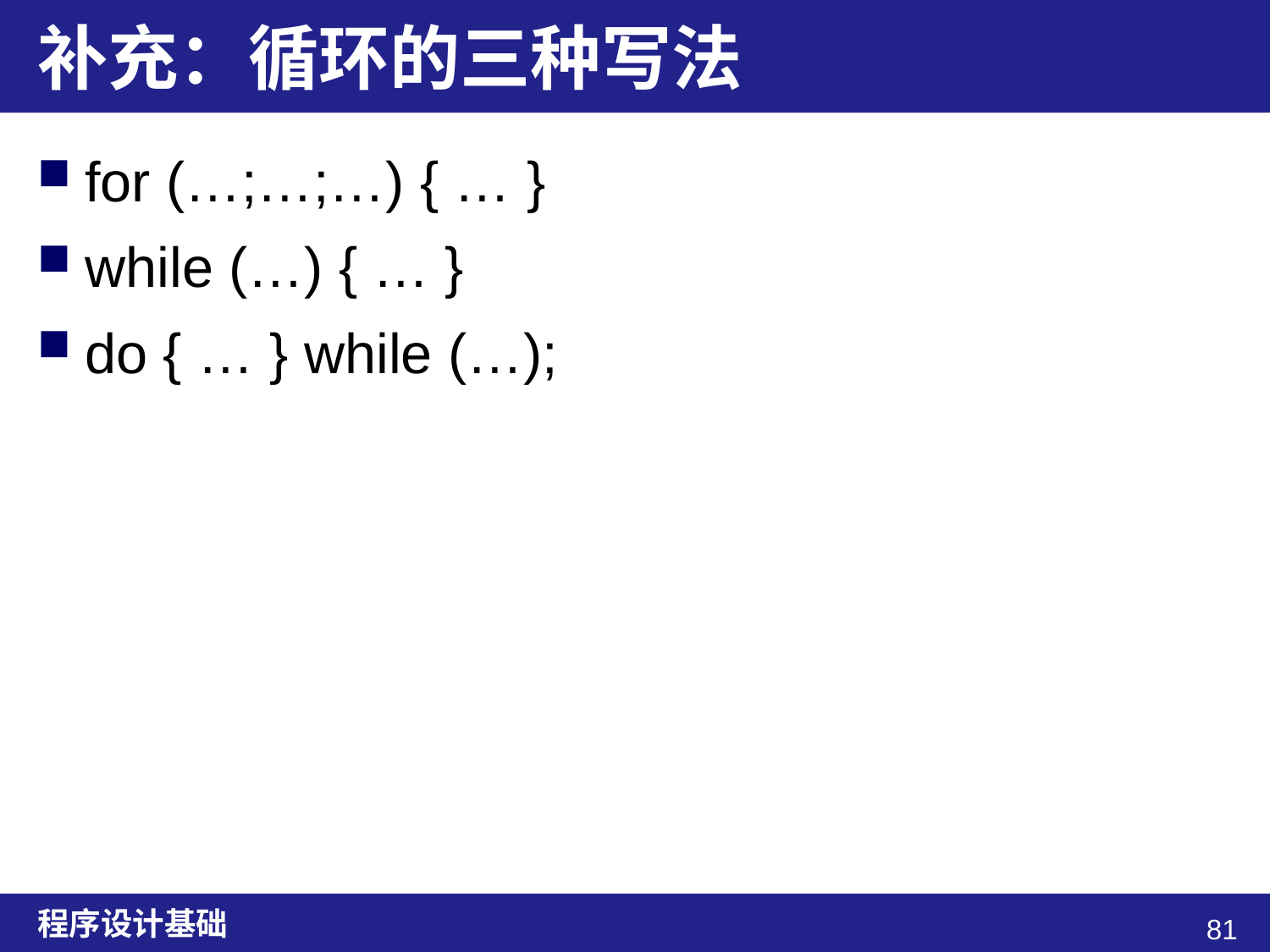

# 补充：循环的三种写法
for (…;…;…) { … }
while (…) { … }
do { … } while (…);